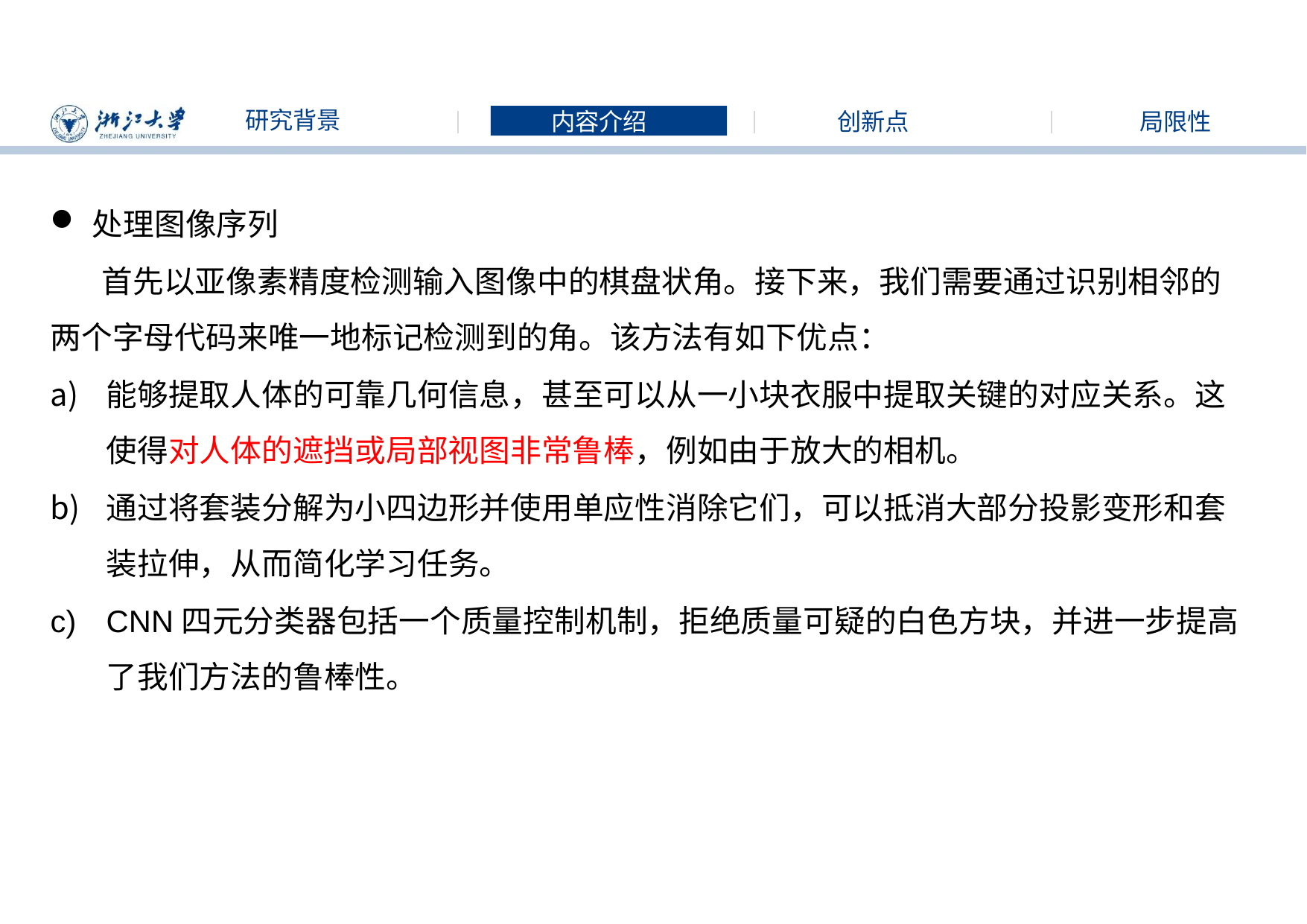

研究背景
创新点
局限性
内容介绍

处理图像序列
	首先以亚像素精度检测输入图像中的棋盘状角。接下来，我们需要通过识别相邻的两个字母代码来唯一地标记检测到的角。该方法有如下优点：
能够提取人体的可靠几何信息，甚至可以从一小块衣服中提取关键的对应关系。这使得对人体的遮挡或局部视图非常鲁棒，例如由于放大的相机。
通过将套装分解为小四边形并使用单应性消除它们，可以抵消大部分投影变形和套装拉伸，从而简化学习任务。
CNN四元分类器包括一个质量控制机制，拒绝质量可疑的白色方块，并进一步提高了我们方法的鲁棒性。